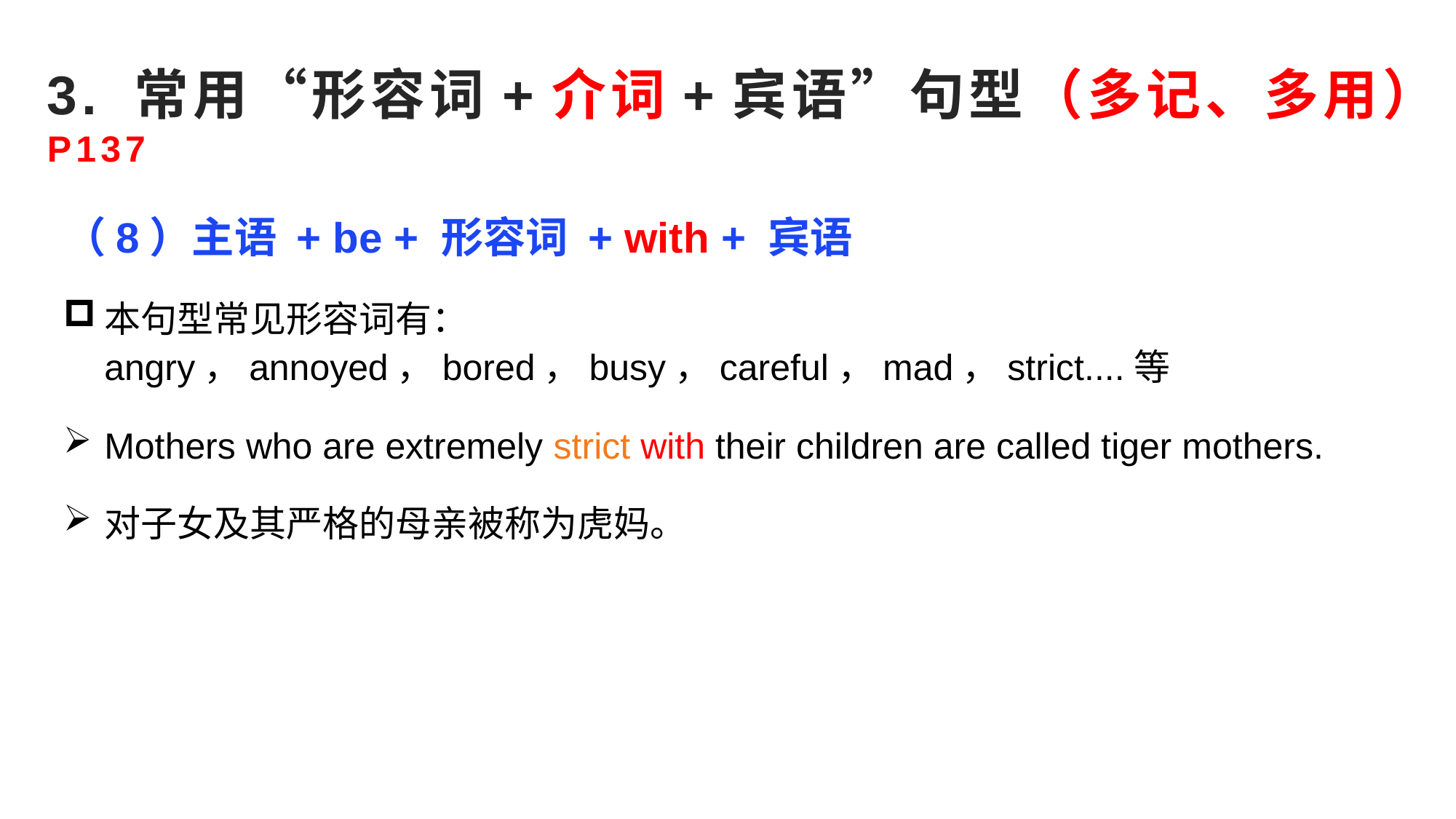

3. 常用“形容词+介词+宾语”句型（多记、多用）P137
（8）主语 + be + 形容词 + with + 宾语
本句型常见形容词有：angry，annoyed，bored，busy，careful，mad，strict....等
Mothers who are extremely strict with their children are called tiger mothers.
对子女及其严格的母亲被称为虎妈。